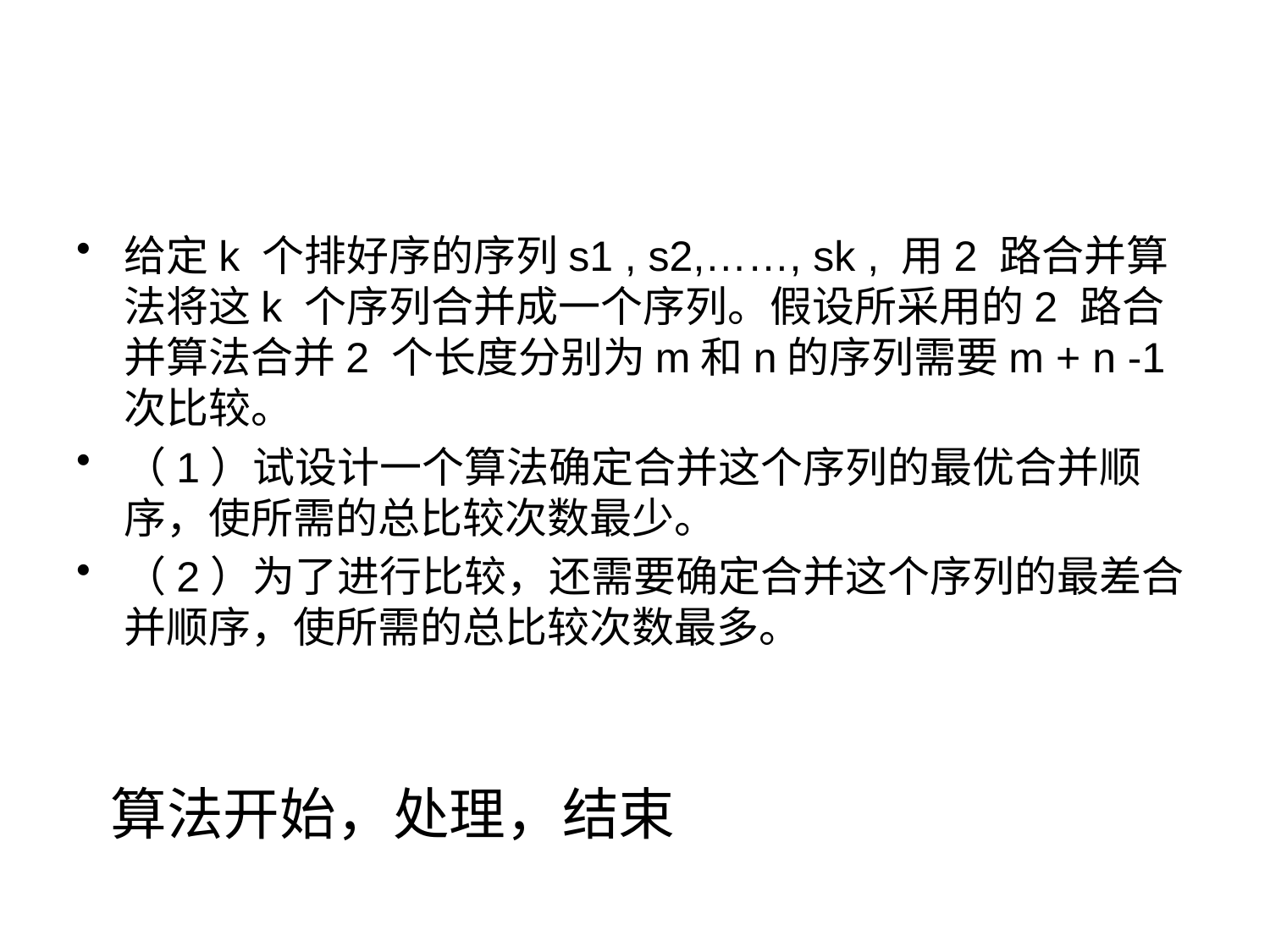

#
给定k 个排好序的序列s1 , s2,……, sk , 用2 路合并算法将这k 个序列合并成一个序列。假设所采用的2 路合并算法合并2 个长度分别为m和n的序列需要m + n -1次比较。
（1）试设计一个算法确定合并这个序列的最优合并顺序，使所需的总比较次数最少。
（2）为了进行比较，还需要确定合并这个序列的最差合并顺序，使所需的总比较次数最多。

算法开始，处理，结束